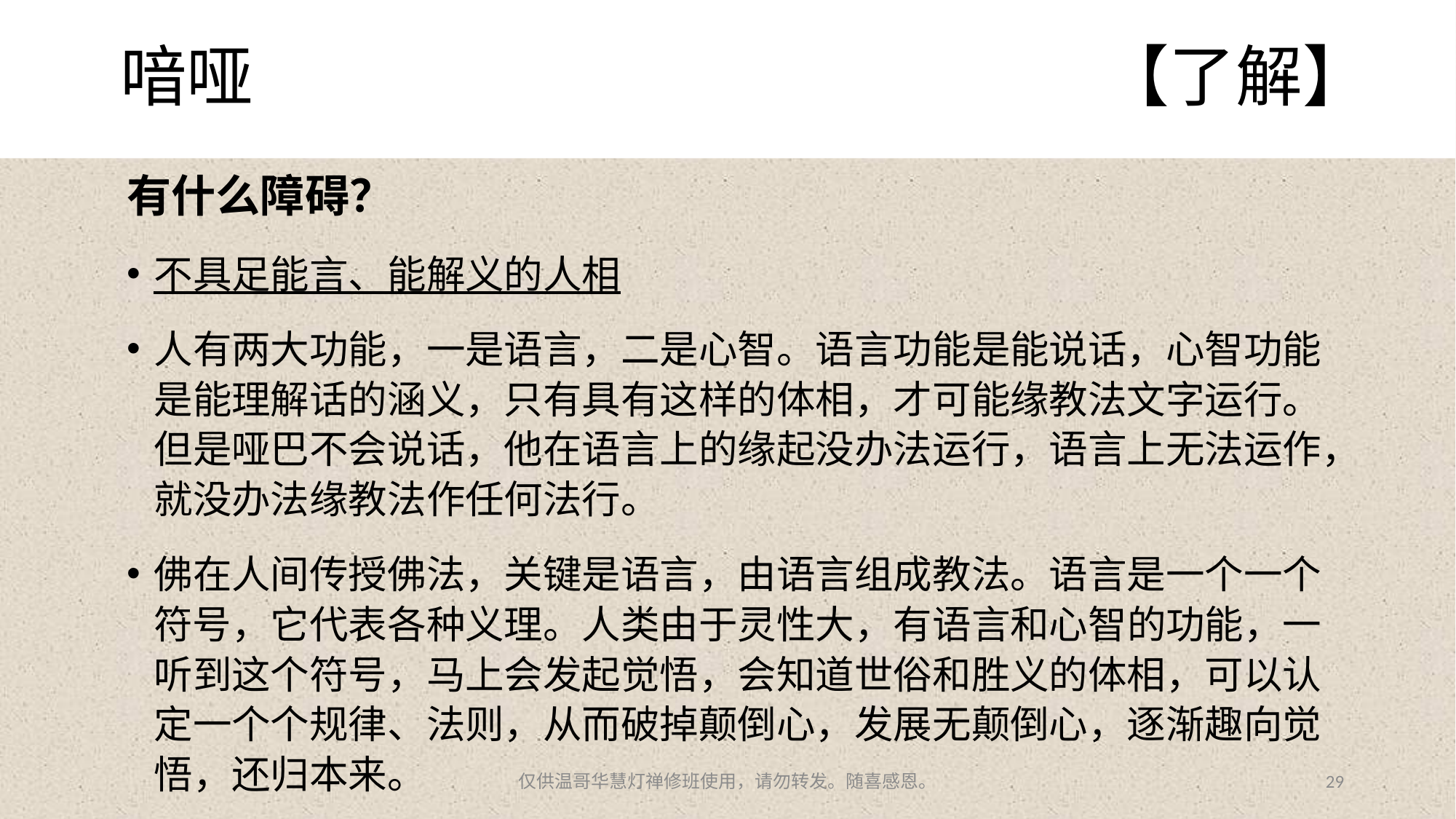

# 喑哑								【了解】
有什么障碍？
不具足能言、能解义的人相
人有两大功能，一是语言，二是心智。语言功能是能说话，心智功能是能理解话的涵义，只有具有这样的体相，才可能缘教法文字运行。但是哑巴不会说话，他在语言上的缘起没办法运行，语言上无法运作，就没办法缘教法作任何法行。
佛在人间传授佛法，关键是语言，由语言组成教法。语言是一个一个符号，它代表各种义理。人类由于灵性大，有语言和心智的功能，一听到这个符号，马上会发起觉悟，会知道世俗和胜义的体相，可以认定一个个规律、法则，从而破掉颠倒心，发展无颠倒心，逐渐趣向觉悟，还归本来。
仅供温哥华慧灯禅修班使用，请勿转发。随喜感恩。
29